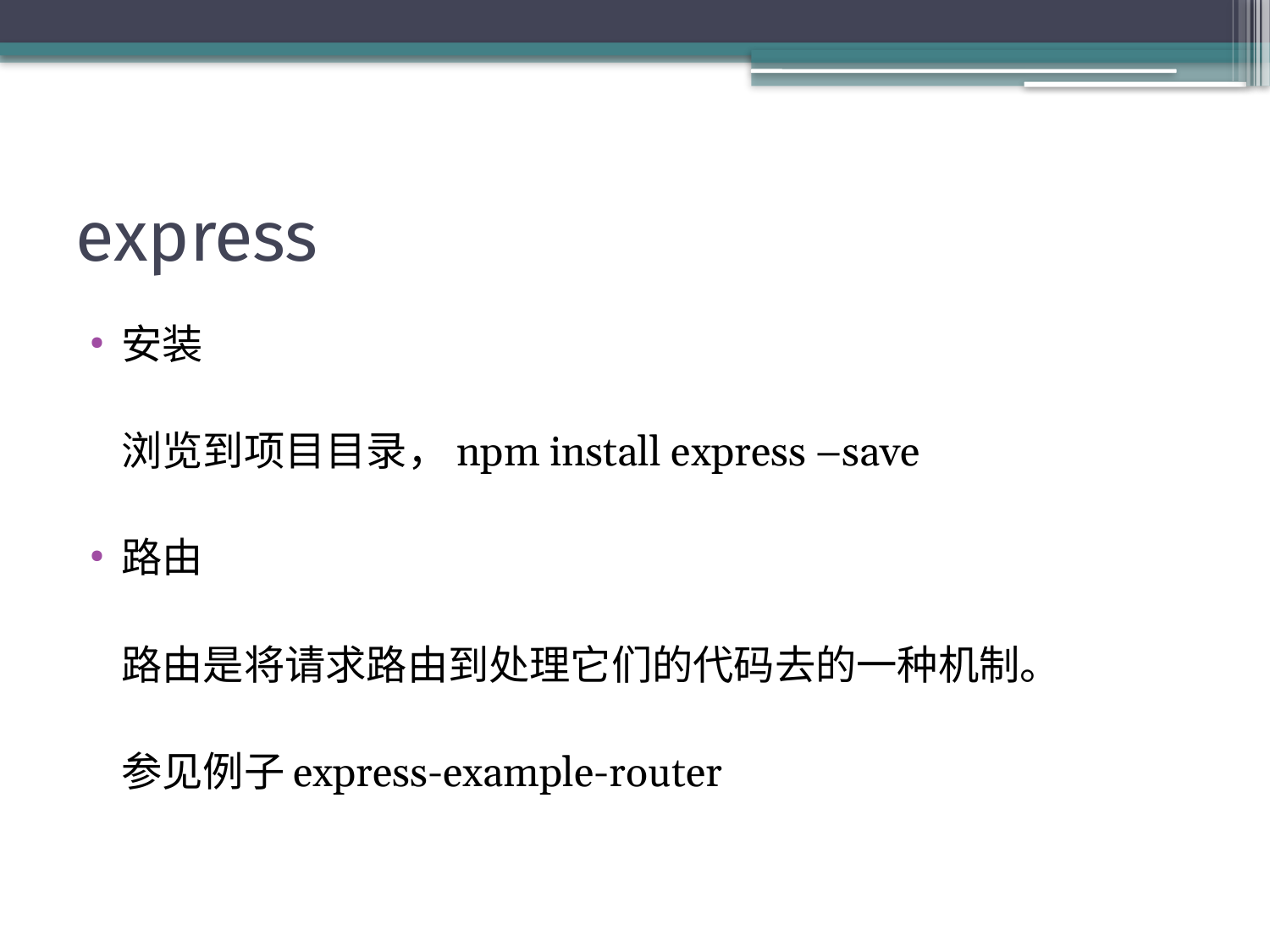

# express
安装

	浏览到项目目录，npm install express –save

路由

	路由是将请求路由到处理它们的代码去的一种机制。

	参见例子express-example-router